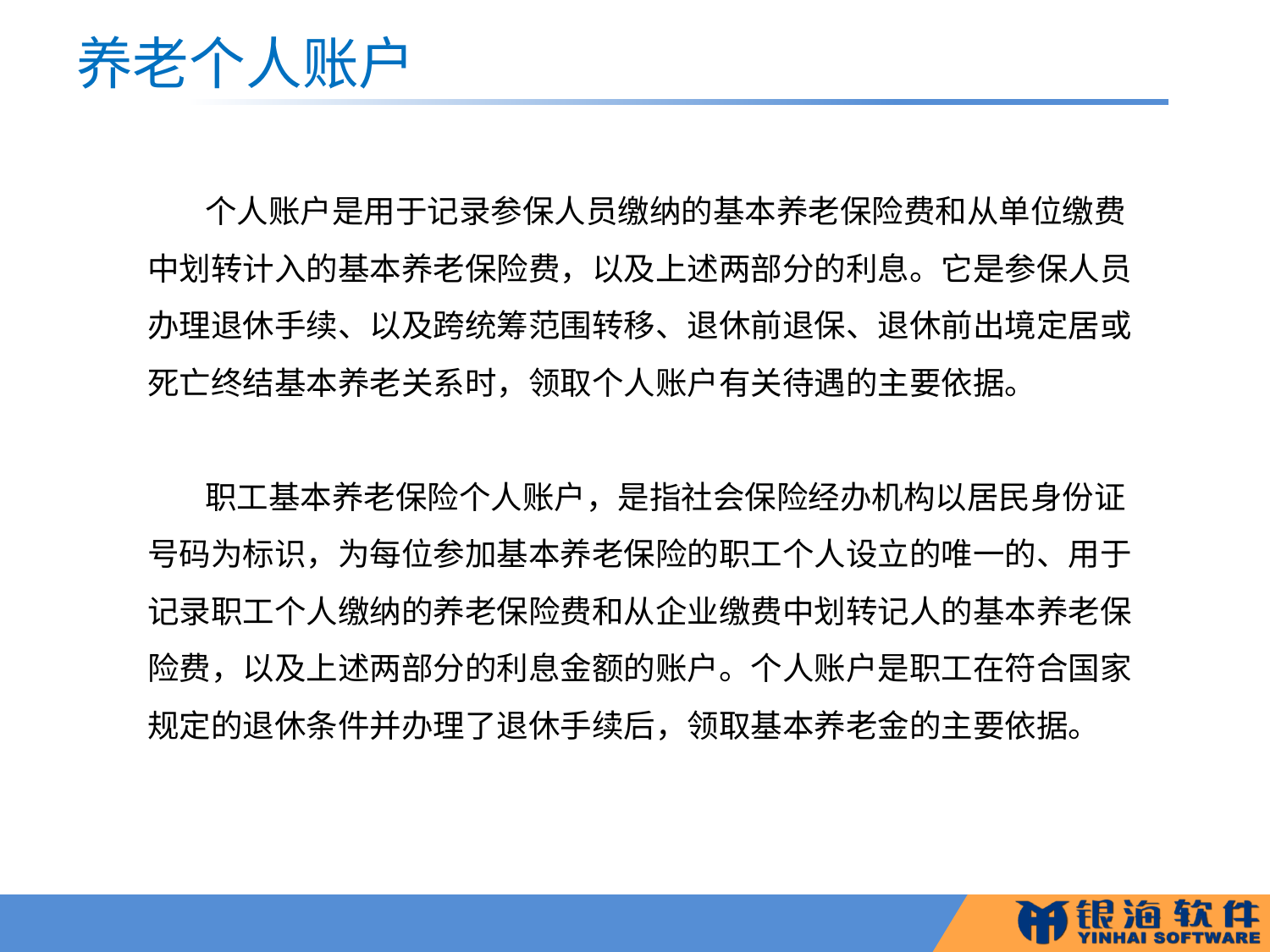

# 养老个人账户
       个人账户是用于记录参保人员缴纳的基本养老保险费和从单位缴费中划转计入的基本养老保险费，以及上述两部分的利息。它是参保人员办理退休手续、以及跨统筹范围转移、退休前退保、退休前出境定居或死亡终结基本养老关系时，领取个人账户有关待遇的主要依据。

       职工基本养老保险个人账户，是指社会保险经办机构以居民身份证号码为标识，为每位参加基本养老保险的职工个人设立的唯一的、用于记录职工个人缴纳的养老保险费和从企业缴费中划转记人的基本养老保险费，以及上述两部分的利息金额的账户。个人账户是职工在符合国家规定的退休条件并办理了退休手续后，领取基本养老金的主要依据。